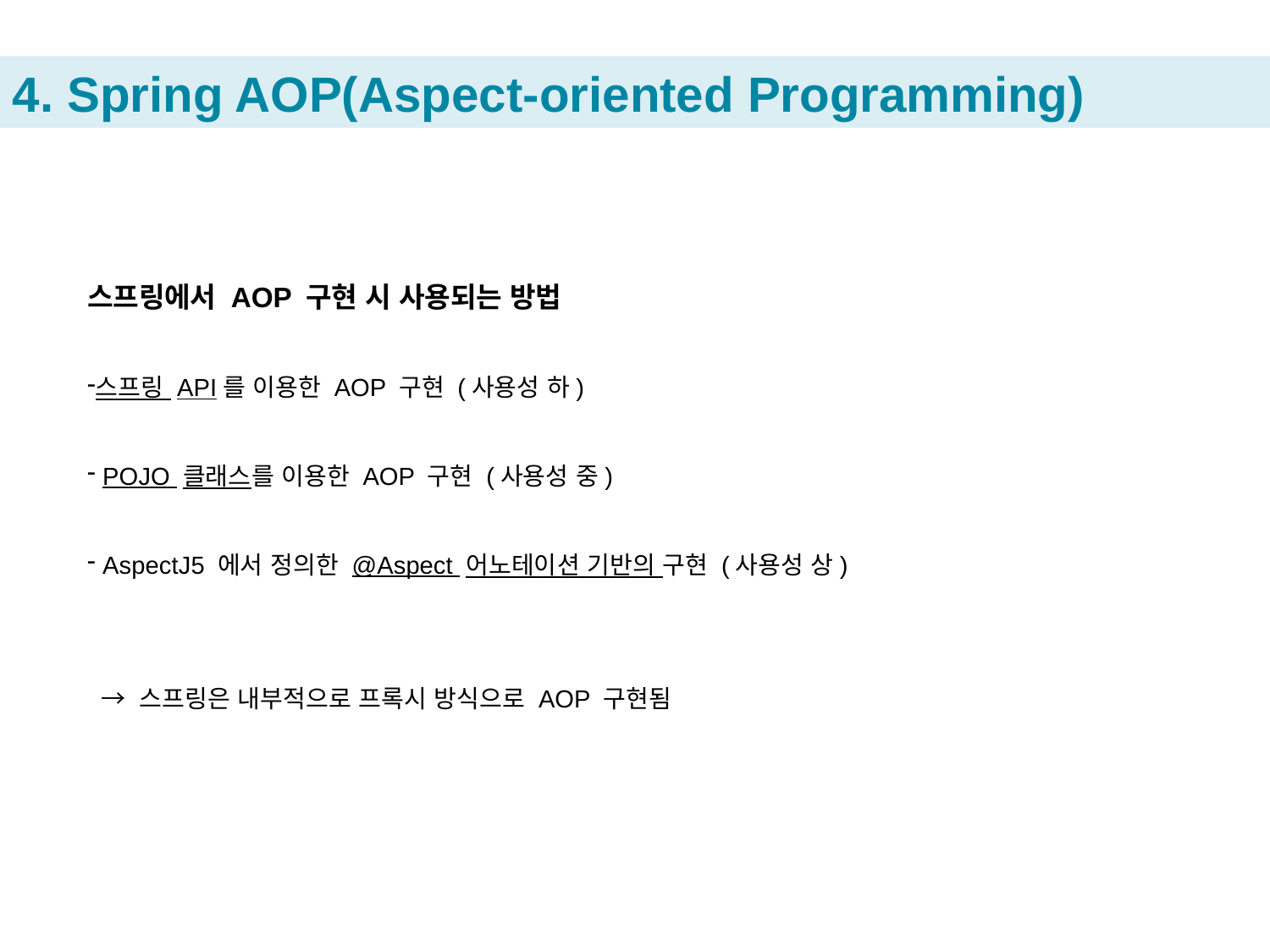

4. Spring AOP(Aspect-oriented Programming)
스프링에서 AOP 구현 시 사용되는 방법

스프링 API를 이용한 AOP 구현 (사용성 하)

 POJO 클래스를 이용한 AOP 구현 (사용성 중)

 AspectJ5 에서 정의한 @Aspect 어노테이션 기반의 구현 (사용성 상)

  → 스프링은 내부적으로 프록시 방식으로 AOP 구현됨